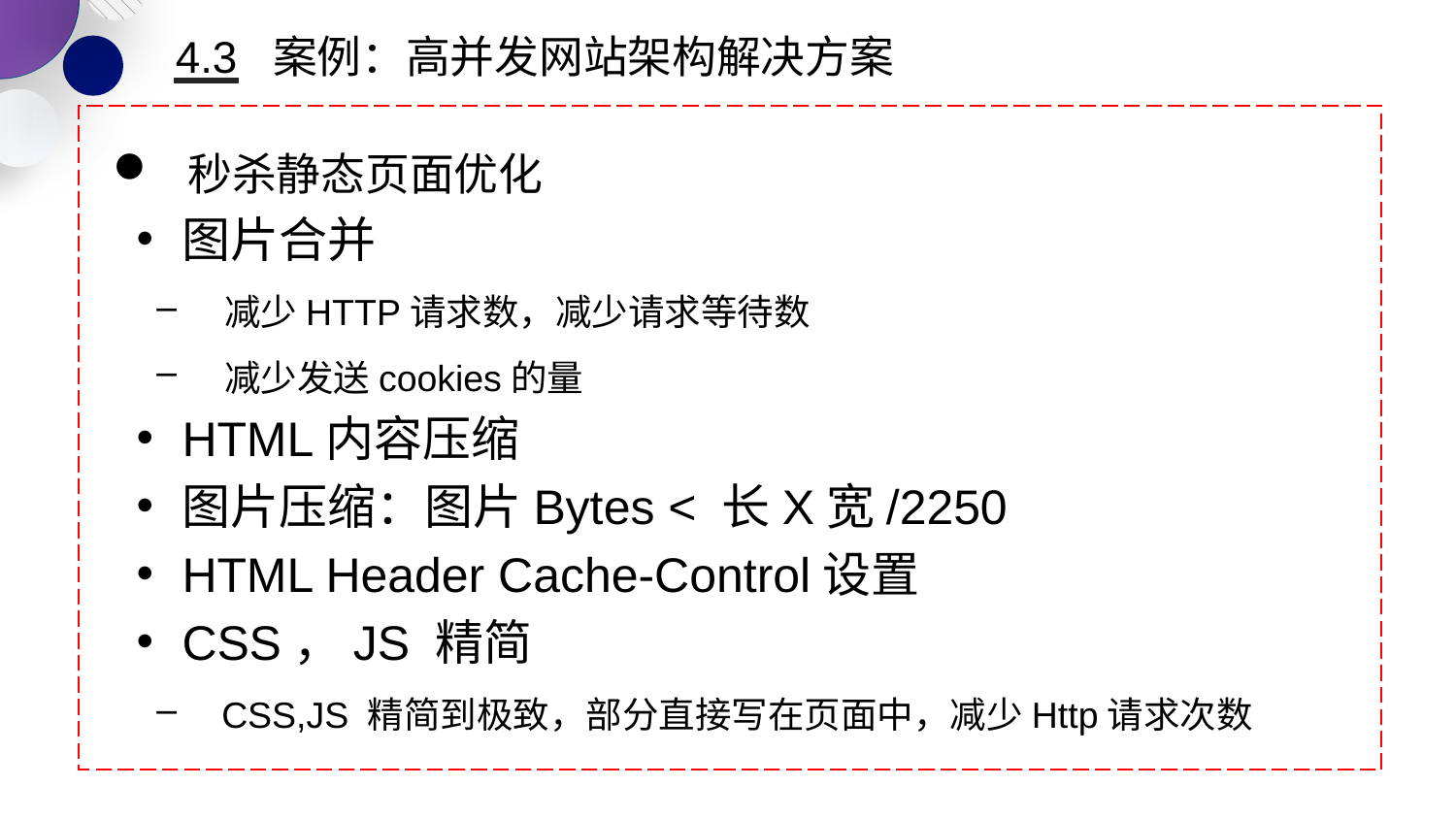

4.3  案例：高并发网站架构解决方案

  秒杀静态页面优化
图片合并
   减少HTTP请求数，减少请求等待数
   减少发送cookies的量
HTML内容压缩
图片压缩：图片Bytes < 长X宽/2250
HTML Header Cache-Control设置
CSS，JS 精简
   CSS,JS 精简到极致，部分直接写在页面中，减少Http请求次数